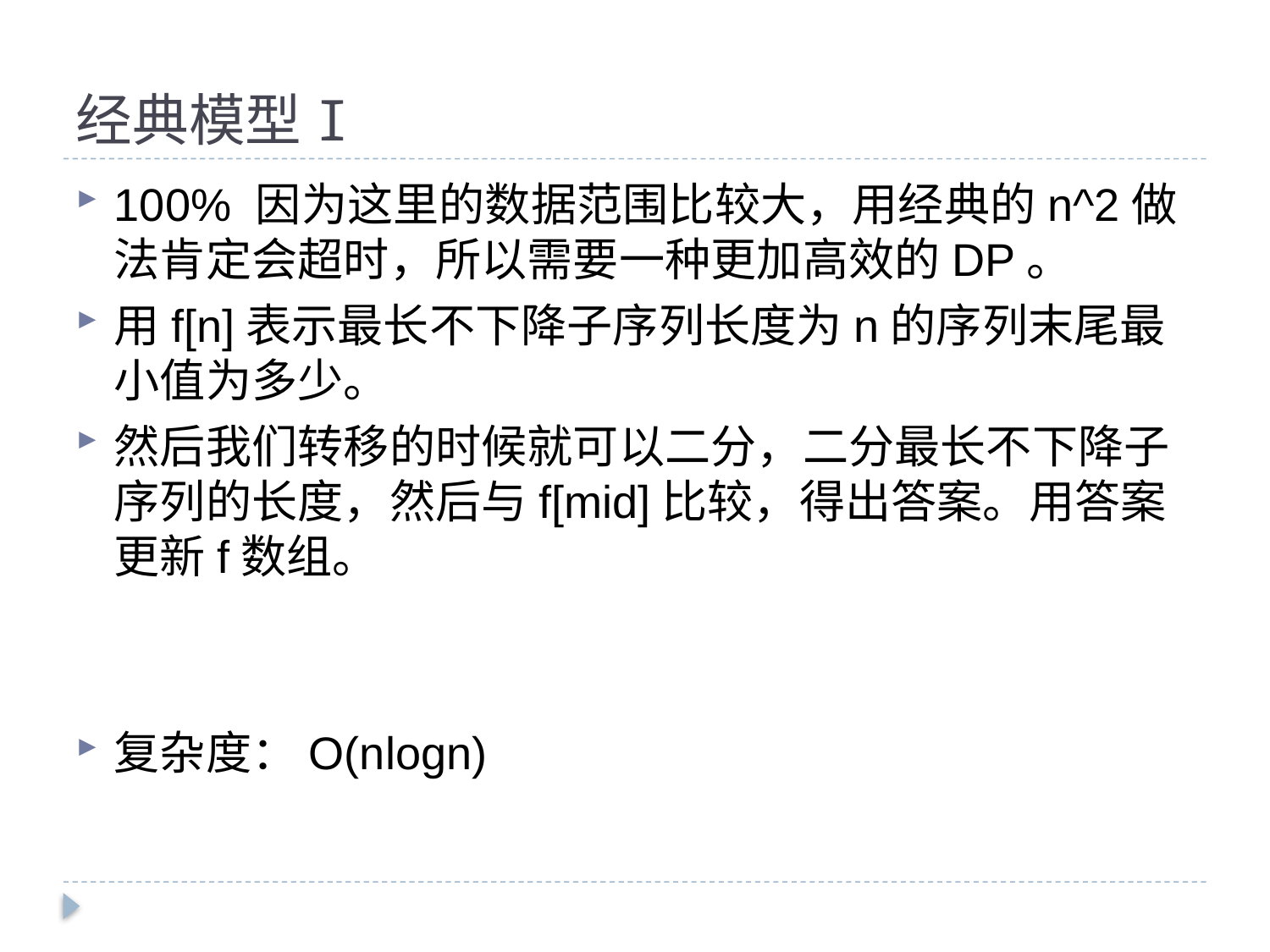

# 经典模型I
100% 因为这里的数据范围比较大，用经典的n^2做法肯定会超时，所以需要一种更加高效的DP。
用f[n]表示最长不下降子序列长度为n的序列末尾最小值为多少。
然后我们转移的时候就可以二分，二分最长不下降子序列的长度，然后与f[mid]比较，得出答案。用答案更新f数组。

复杂度：O(nlogn)